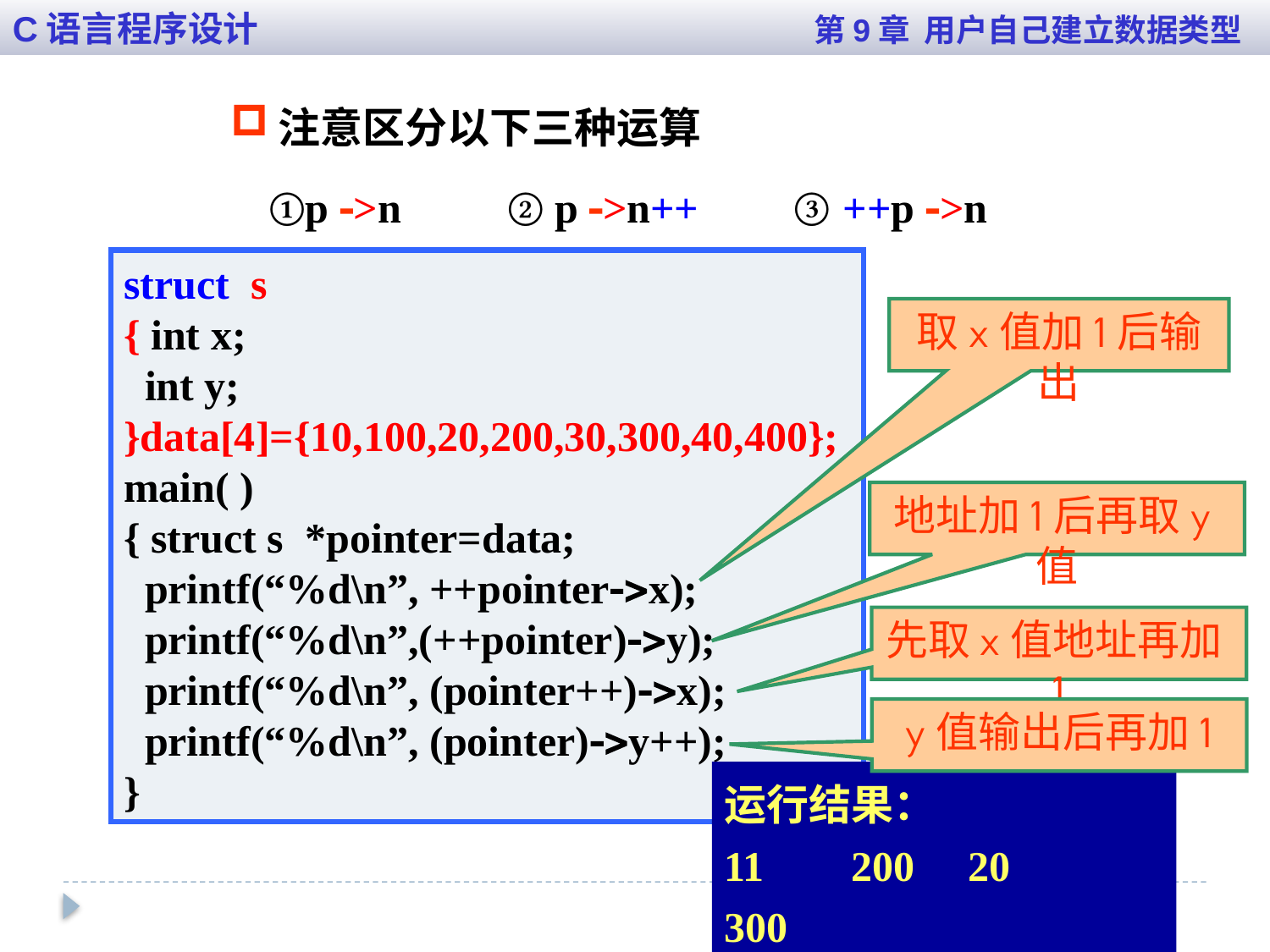

C语言程序设计                                                                     第9章  用户自己建立数据类型
注意区分以下三种运算
①p −>n          ② p −>n++         ③ ++p −>n
struct  s
{ int x;
  int y;
}data[4]={10,100,20,200,30,300,40,400};
main( )
{ struct s  *pointer=data;
  printf(“%d\n”, ++pointer−>x);
  printf(“%d\n”,(++pointer)−>y);
  printf(“%d\n”, (pointer++)−>x);
  printf(“%d\n”, (pointer)−>y++);
}
取x值加1后输出
地址加1后再取y值
先取x值地址再加1
y值输出后再加1
运行结果：
11	200     20	   300